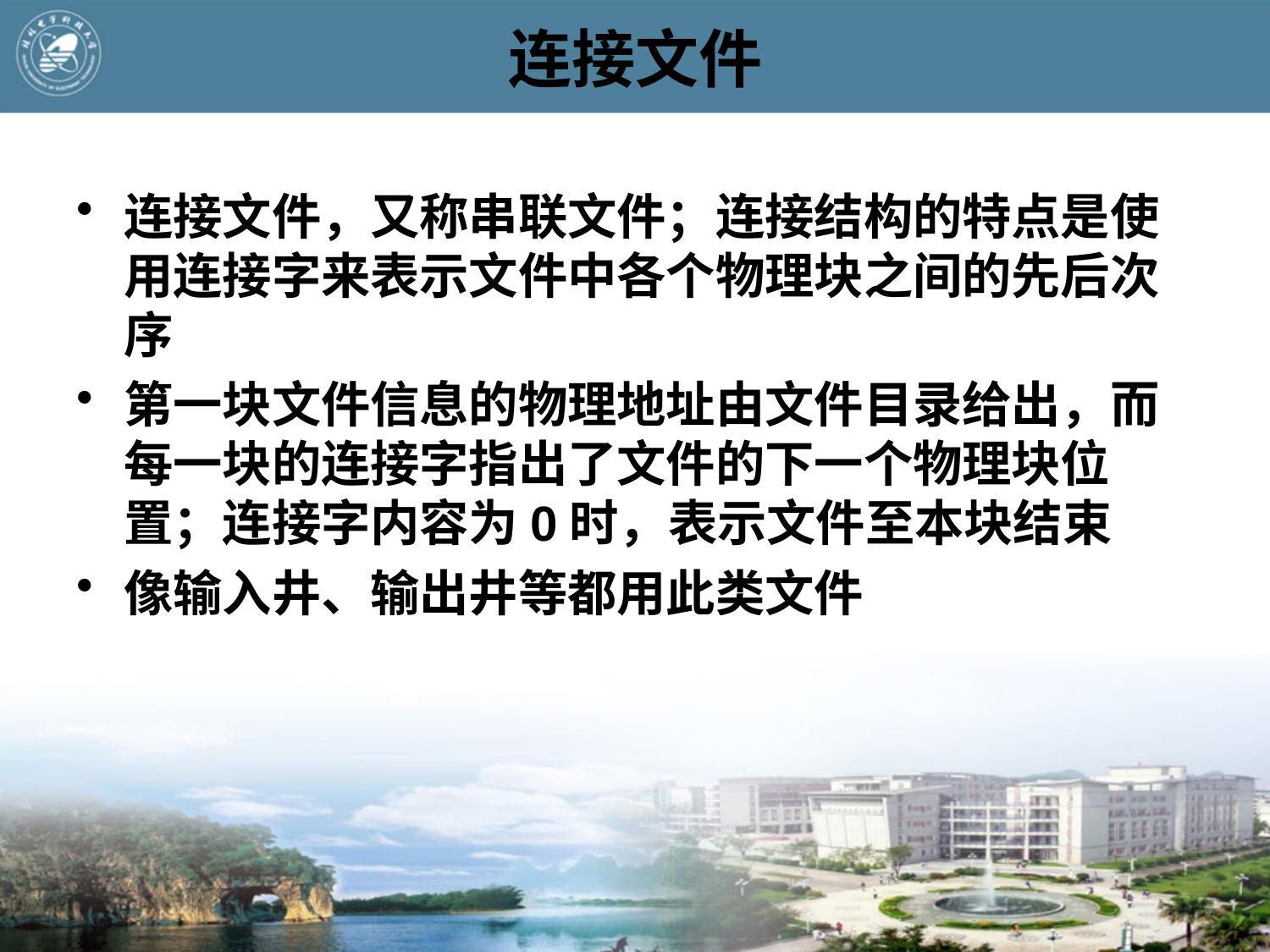

# 连接文件
连接文件，又称串联文件；连接结构的特点是使用连接字来表示文件中各个物理块之间的先后次序
第一块文件信息的物理地址由文件目录给出，而每一块的连接字指出了文件的下一个物理块位置；连接字内容为0时，表示文件至本块结束
像输入井、输出井等都用此类文件